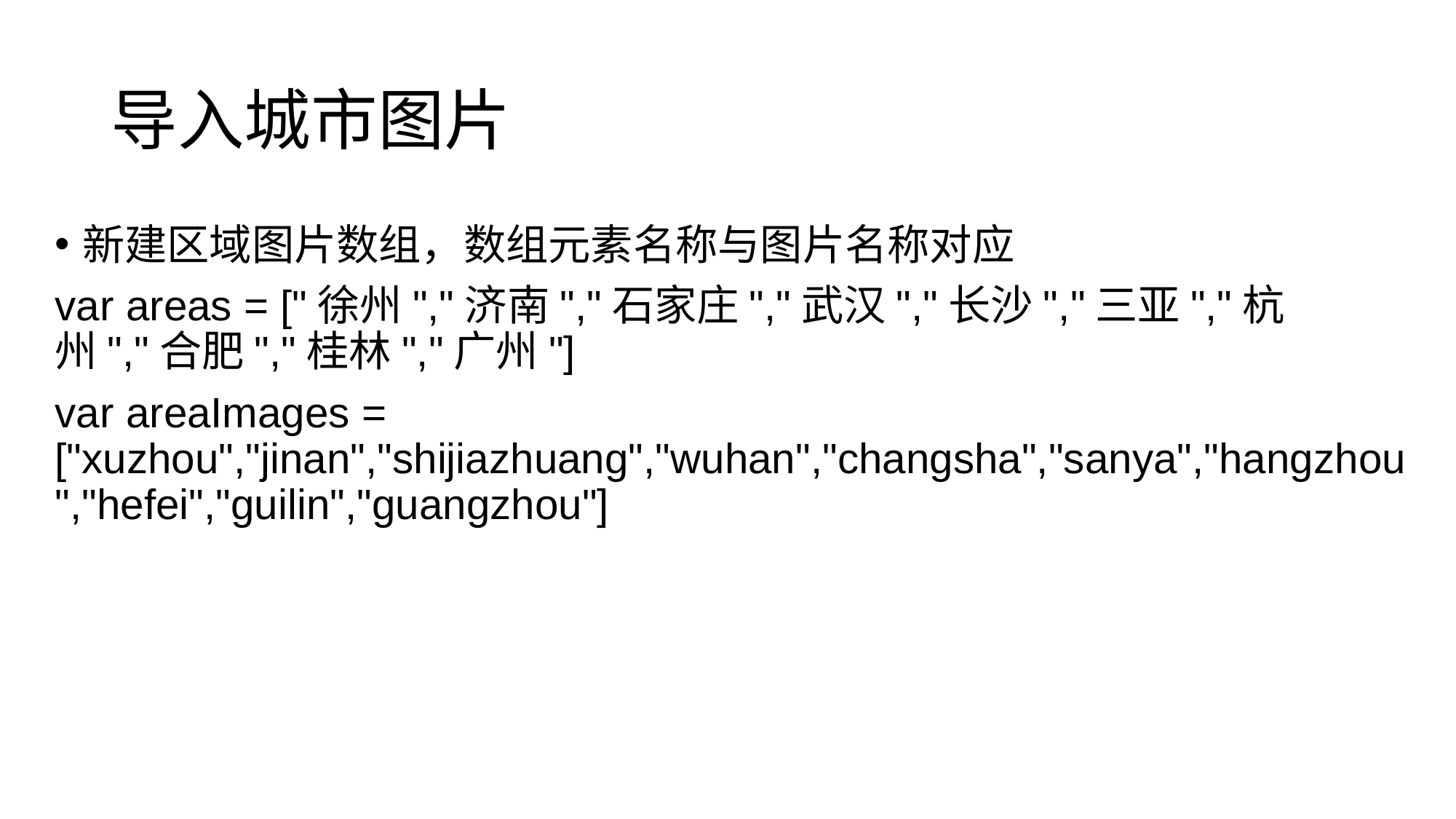

# 导入城市图片
新建区域图片数组，数组元素名称与图片名称对应
var areas = ["徐州","济南","石家庄","武汉","长沙","三亚","杭州","合肥","桂林","广州"]
var areaImages = ["xuzhou","jinan","shijiazhuang","wuhan","changsha","sanya","hangzhou","hefei","guilin","guangzhou"]